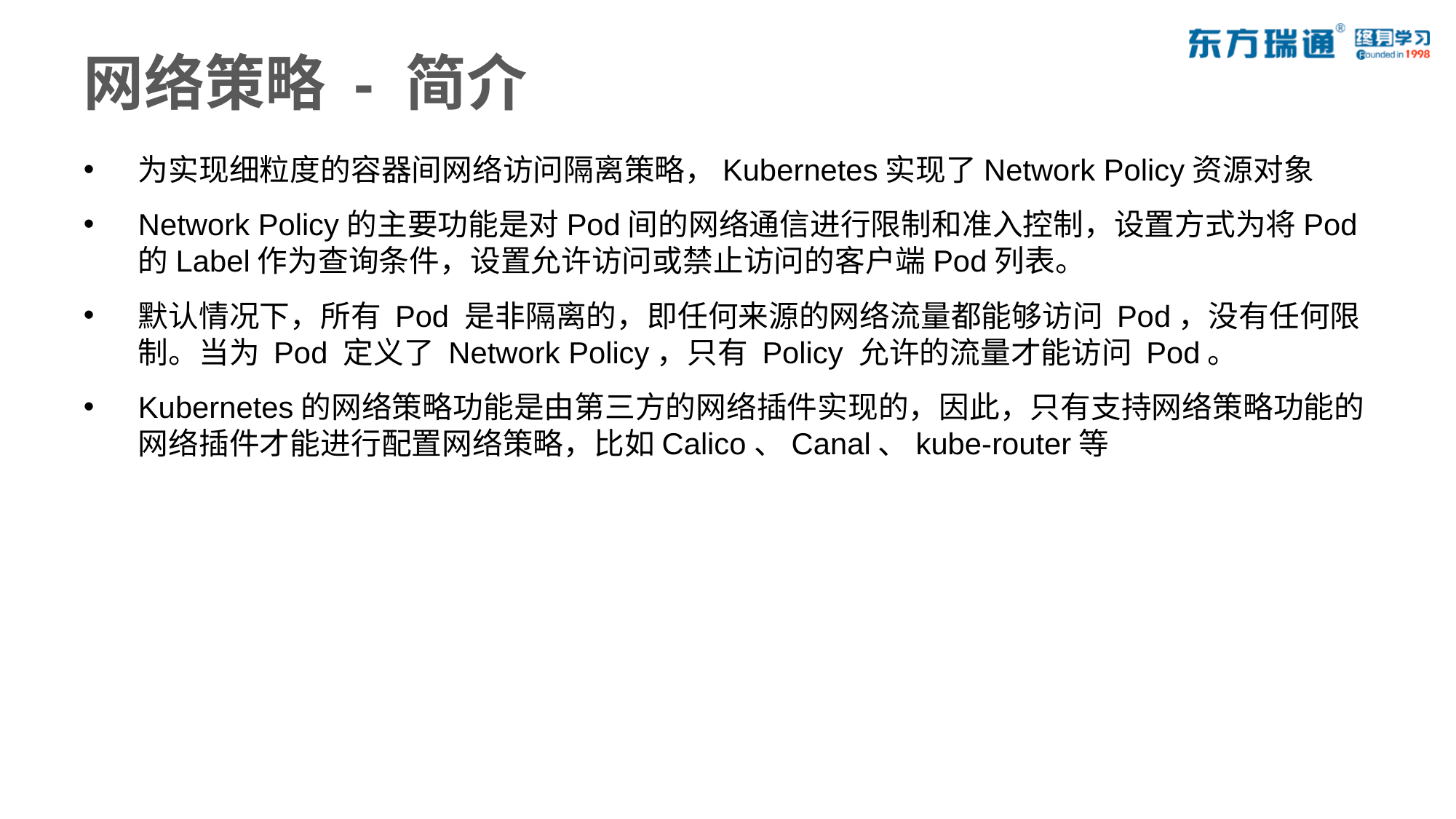

# 网络策略 - 简介
为实现细粒度的容器间网络访问隔离策略，Kubernetes实现了Network Policy资源对象
Network Policy的主要功能是对Pod间的网络通信进行限制和准入控制，设置方式为将Pod的Label作为查询条件，设置允许访问或禁止访问的客户端Pod列表。
默认情况下，所有 Pod 是非隔离的，即任何来源的网络流量都能够访问 Pod，没有任何限制。当为 Pod 定义了 Network Policy，只有 Policy 允许的流量才能访问 Pod。
Kubernetes的网络策略功能是由第三方的网络插件实现的，因此，只有支持网络策略功能的网络插件才能进行配置网络策略，比如Calico、Canal、kube-router等